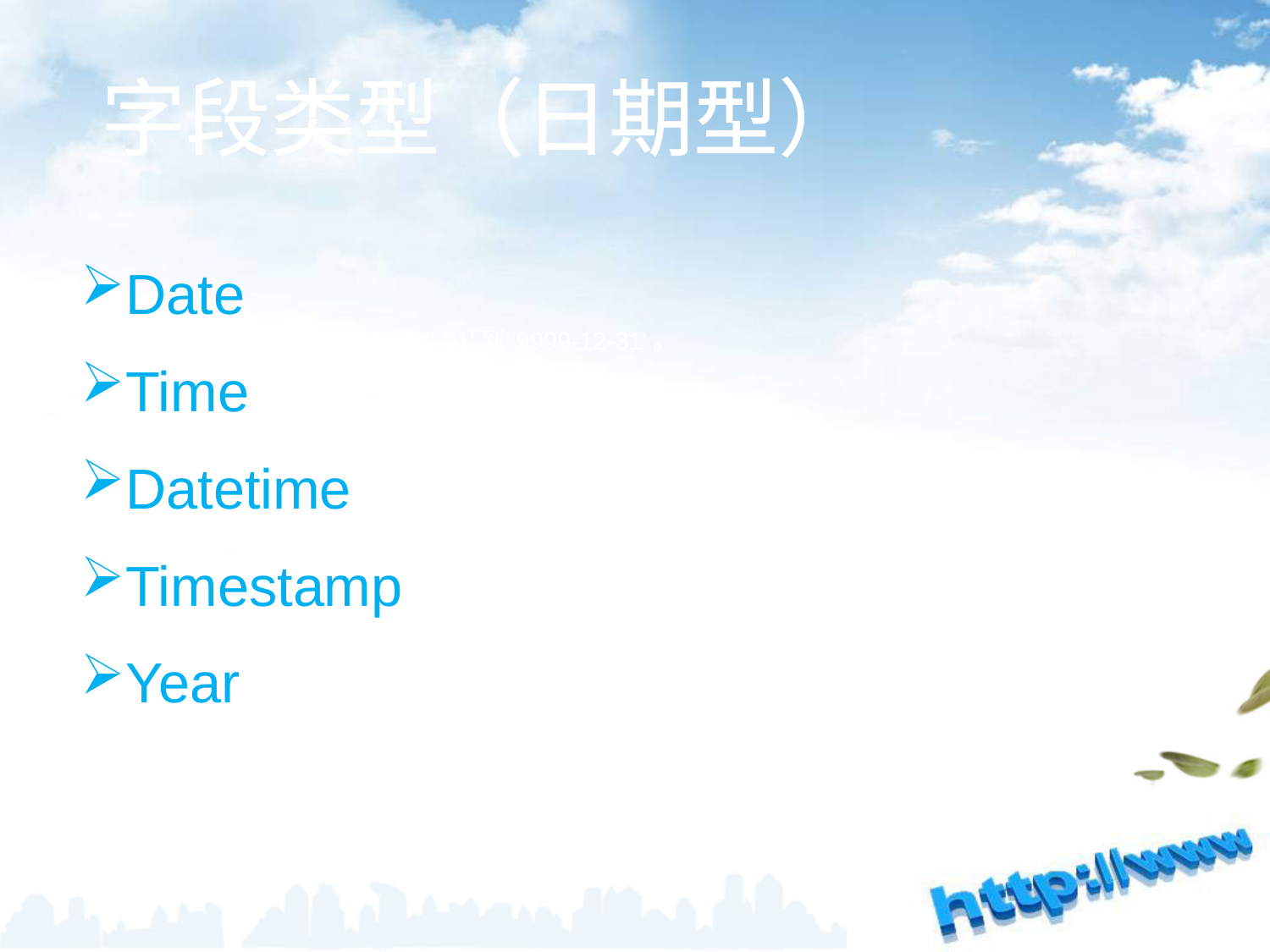

字段类型（日期型）
Date
3个字节，支持的范围为'1000-01-01'到'9999-12-31'。
Time
3个字节，支持的范围为'-838:59:59'到'838:59:59'。
Datetime
8个字节，支持的范围为'1000-01-01 00:00:00'到'9999-12-31 23:59:59'。
Timestamp
4个字节，支持的范围为'1970-01-01 00:00:00'到2037年。
Year
1个字节，两位或四位格式的年。默认是四位格式。在四位格式中，允许的值是1901到2155和0000。在两位格式中，允许的值是70到69，表示从1970年到2069年。